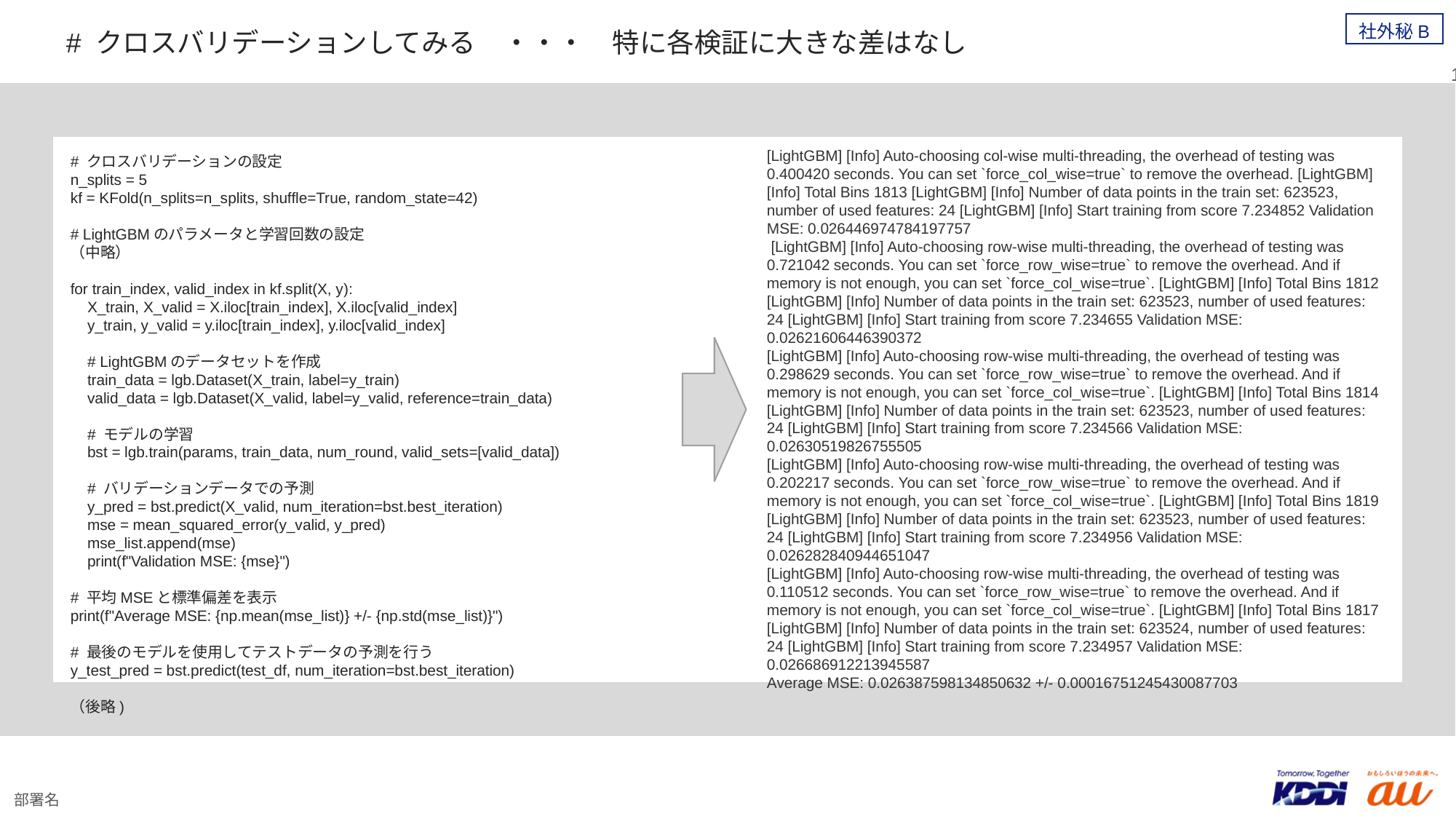

# クロスバリデーションしてみる　・・・　特に各検証に大きな差はなし

# クロスバリデーションの設定
n_splits = 5
kf = KFold(n_splits=n_splits, shuffle=True, random_state=42)

# LightGBMのパラメータと学習回数の設定
（中略）

for train_index, valid_index in kf.split(X, y):
    X_train, X_valid = X.iloc[train_index], X.iloc[valid_index]
    y_train, y_valid = y.iloc[train_index], y.iloc[valid_index]

    # LightGBMのデータセットを作成
    train_data = lgb.Dataset(X_train, label=y_train)
    valid_data = lgb.Dataset(X_valid, label=y_valid, reference=train_data)

    # モデルの学習
    bst = lgb.train(params, train_data, num_round, valid_sets=[valid_data])

    # バリデーションデータでの予測
    y_pred = bst.predict(X_valid, num_iteration=bst.best_iteration)
    mse = mean_squared_error(y_valid, y_pred)
    mse_list.append(mse)
    print(f"Validation MSE: {mse}")

# 平均MSEと標準偏差を表示
print(f"Average MSE: {np.mean(mse_list)} +/- {np.std(mse_list)}")

# 最後のモデルを使用してテストデータの予測を行う
y_test_pred = bst.predict(test_df, num_iteration=bst.best_iteration)

（後略)
[LightGBM] [Info] Auto-choosing col-wise multi-threading, the overhead of testing was 0.400420 seconds. You can set `force_col_wise=true` to remove the overhead. [LightGBM] [Info] Total Bins 1813 [LightGBM] [Info] Number of data points in the train set: 623523, number of used features: 24 [LightGBM] [Info] Start training from score 7.234852 Validation MSE: 0.026446974784197757
 [LightGBM] [Info] Auto-choosing row-wise multi-threading, the overhead of testing was 0.721042 seconds. You can set `force_row_wise=true` to remove the overhead. And if memory is not enough, you can set `force_col_wise=true`. [LightGBM] [Info] Total Bins 1812 [LightGBM] [Info] Number of data points in the train set: 623523, number of used features: 24 [LightGBM] [Info] Start training from score 7.234655 Validation MSE: 0.02621606446390372
[LightGBM] [Info] Auto-choosing row-wise multi-threading, the overhead of testing was 0.298629 seconds. You can set `force_row_wise=true` to remove the overhead. And if memory is not enough, you can set `force_col_wise=true`. [LightGBM] [Info] Total Bins 1814 [LightGBM] [Info] Number of data points in the train set: 623523, number of used features: 24 [LightGBM] [Info] Start training from score 7.234566 Validation MSE: 0.02630519826755505
[LightGBM] [Info] Auto-choosing row-wise multi-threading, the overhead of testing was 0.202217 seconds. You can set `force_row_wise=true` to remove the overhead. And if memory is not enough, you can set `force_col_wise=true`. [LightGBM] [Info] Total Bins 1819 [LightGBM] [Info] Number of data points in the train set: 623523, number of used features: 24 [LightGBM] [Info] Start training from score 7.234956 Validation MSE: 0.026282840944651047
[LightGBM] [Info] Auto-choosing row-wise multi-threading, the overhead of testing was 0.110512 seconds. You can set `force_row_wise=true` to remove the overhead. And if memory is not enough, you can set `force_col_wise=true`. [LightGBM] [Info] Total Bins 1817 [LightGBM] [Info] Number of data points in the train set: 623524, number of used features: 24 [LightGBM] [Info] Start training from score 7.234957 Validation MSE: 0.026686912213945587
Average MSE: 0.026387598134850632 +/- 0.00016751245430087703